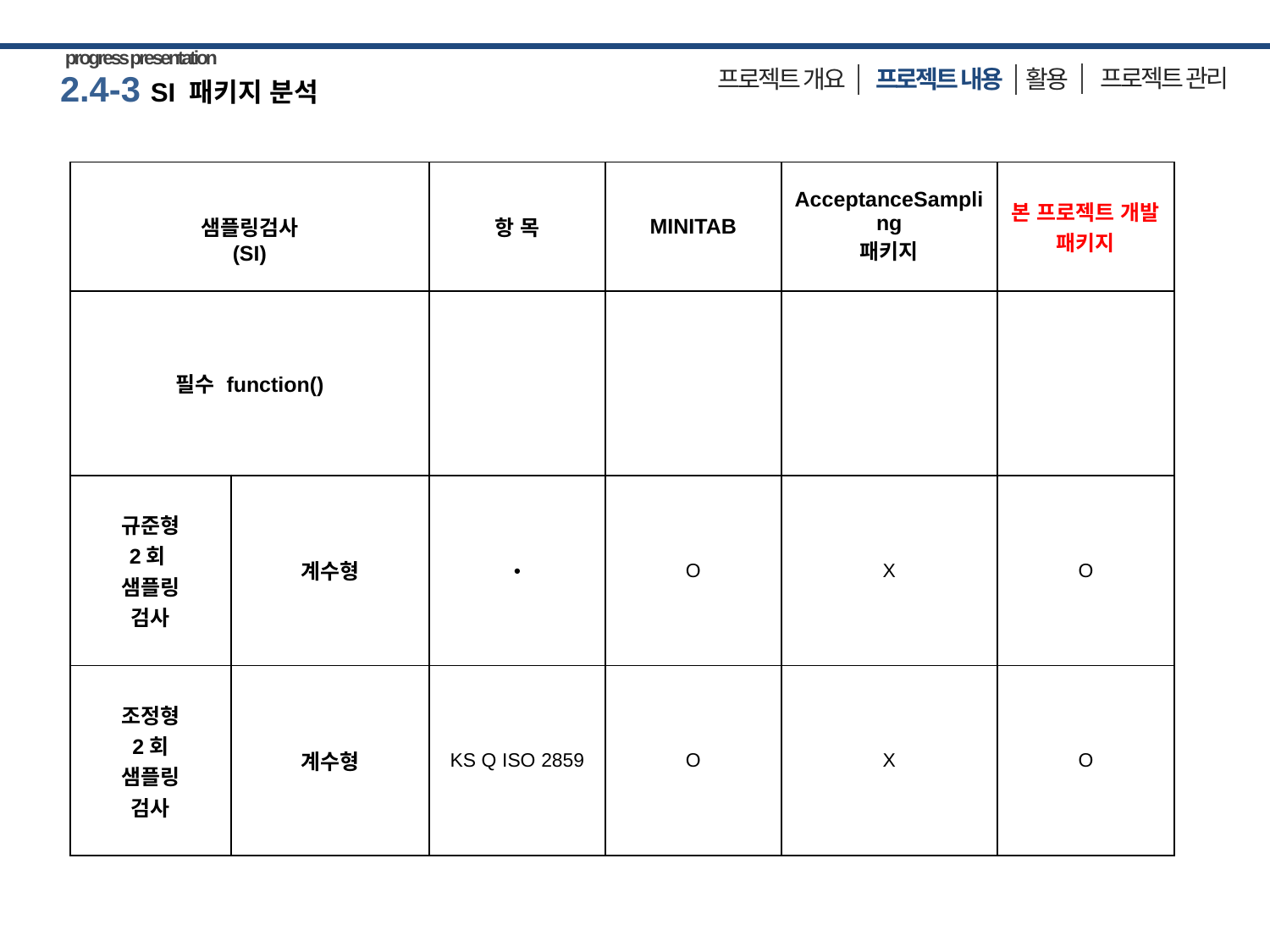

progress presentation
프로젝트 관리
활용
 프로젝트 내용
프로젝트 개요

2.4-3 SI 패키지 분석

| 샘플링검사 (SI) |  | 항 목 | MINITAB | AcceptanceSampling 패키지 | 본 프로젝트 개발 패키지 |
| --- | --- | --- | --- | --- | --- |
| 필수 function() |  |  |  |  |  |
| 규준형 2회 샘플링 검사 | 계수형 | ● | O | X | O |
| 조정형 2회 샘플링 검사 | 계수형 | KS Q ISO 2859 | O | X | O |